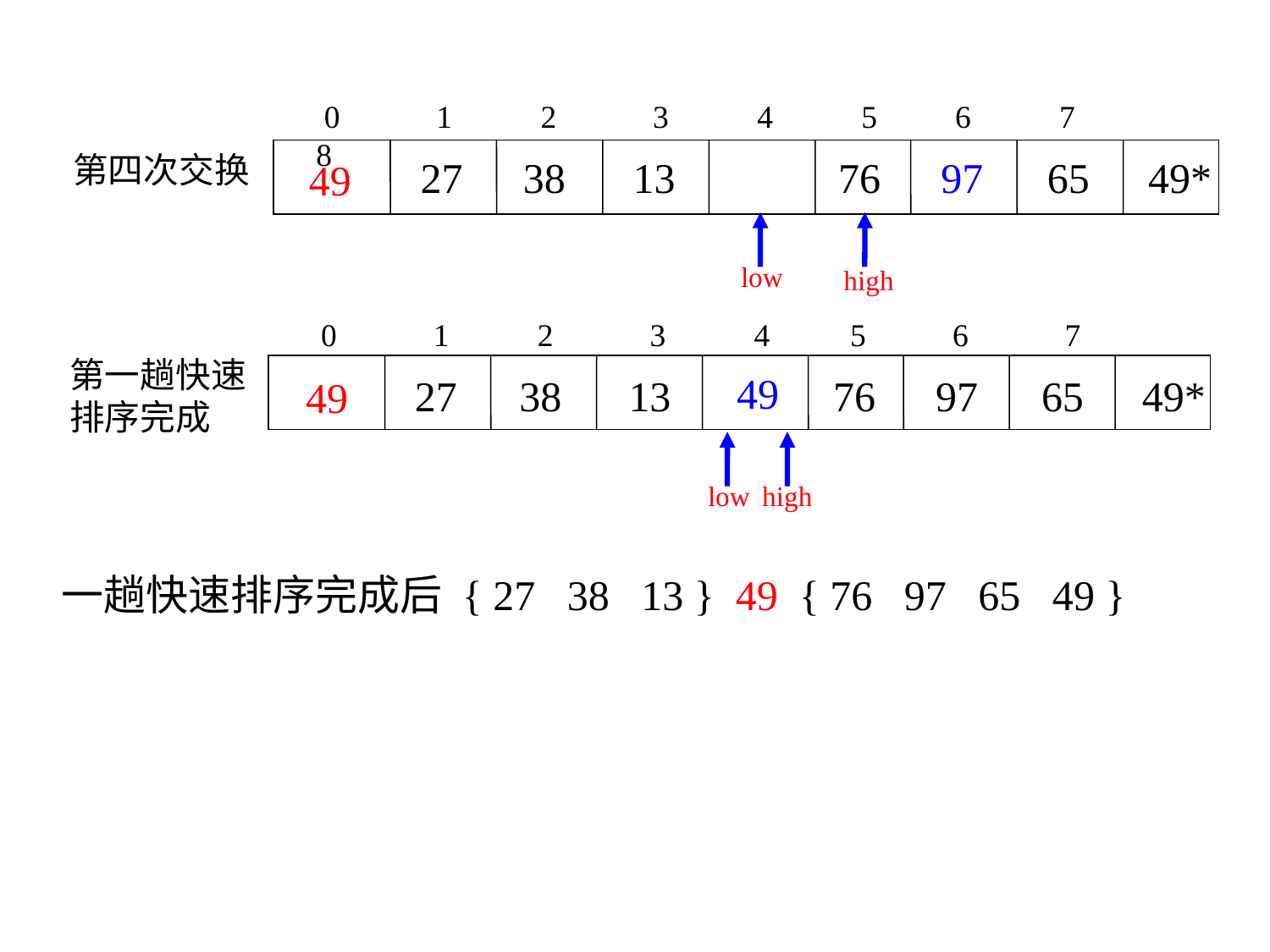

0            1           2            3           4           5            6           7           8

第四次交换
27
38
13
76
97
65
49*
49

low
high
 0            1           2            3           4          5           6            7          8

27
38
13
76
97
65
49*
49

high
low
第一趟快速
排序完成
49
一趟快速排序完成后 { 27   38   13 }  49  { 76   97   65   49 }